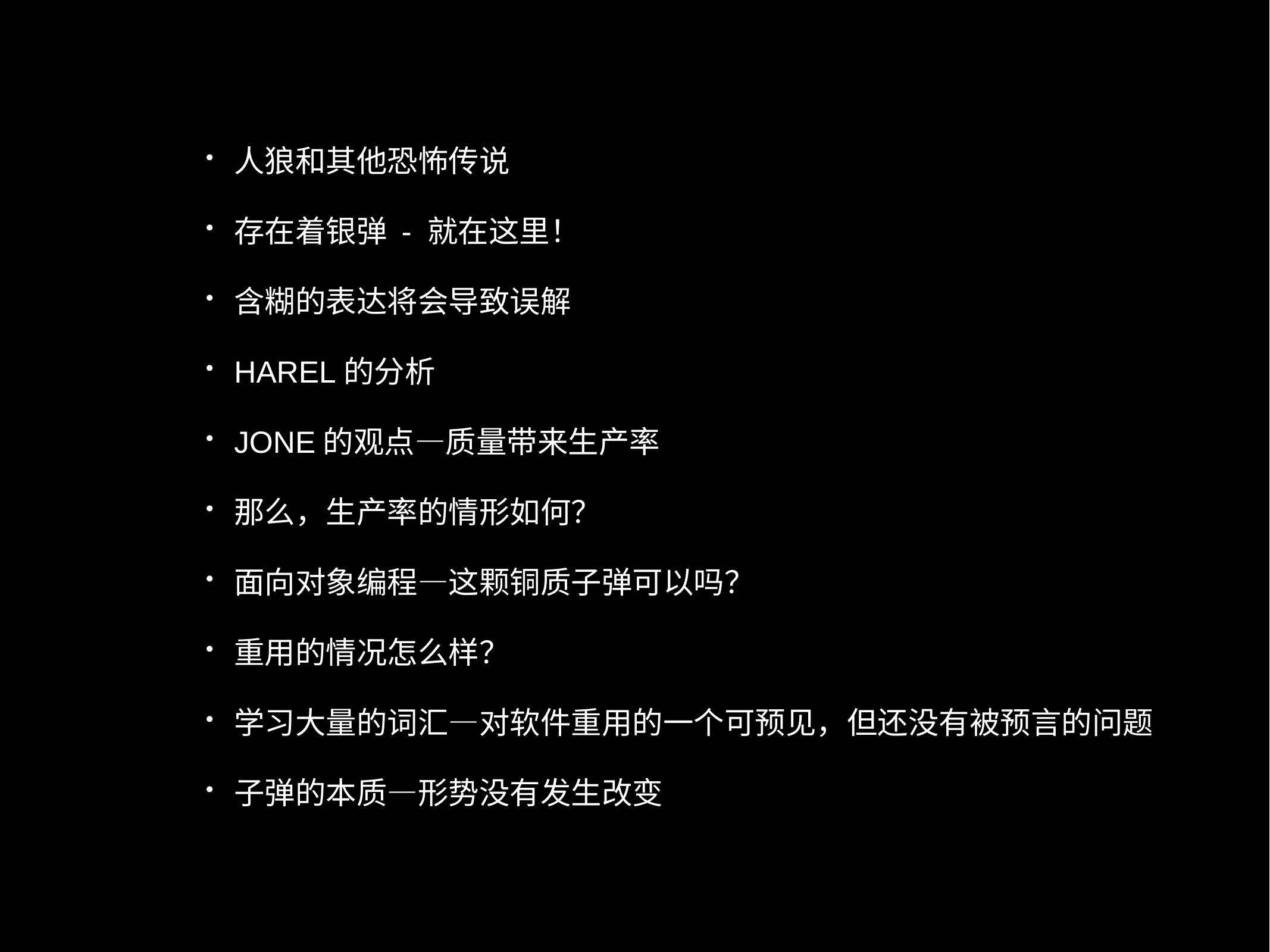

人狼和其他恐怖传说
存在着银弹 - 就在这里！
含糊的表达将会导致误解
HAREL的分析
JONE的观点—质量带来生产率
那么，生产率的情形如何？
面向对象编程—这颗铜质子弹可以吗？
重用的情况怎么样？
学习大量的词汇—对软件重用的一个可预见，但还没有被预言的问题
子弹的本质—形势没有发生改变